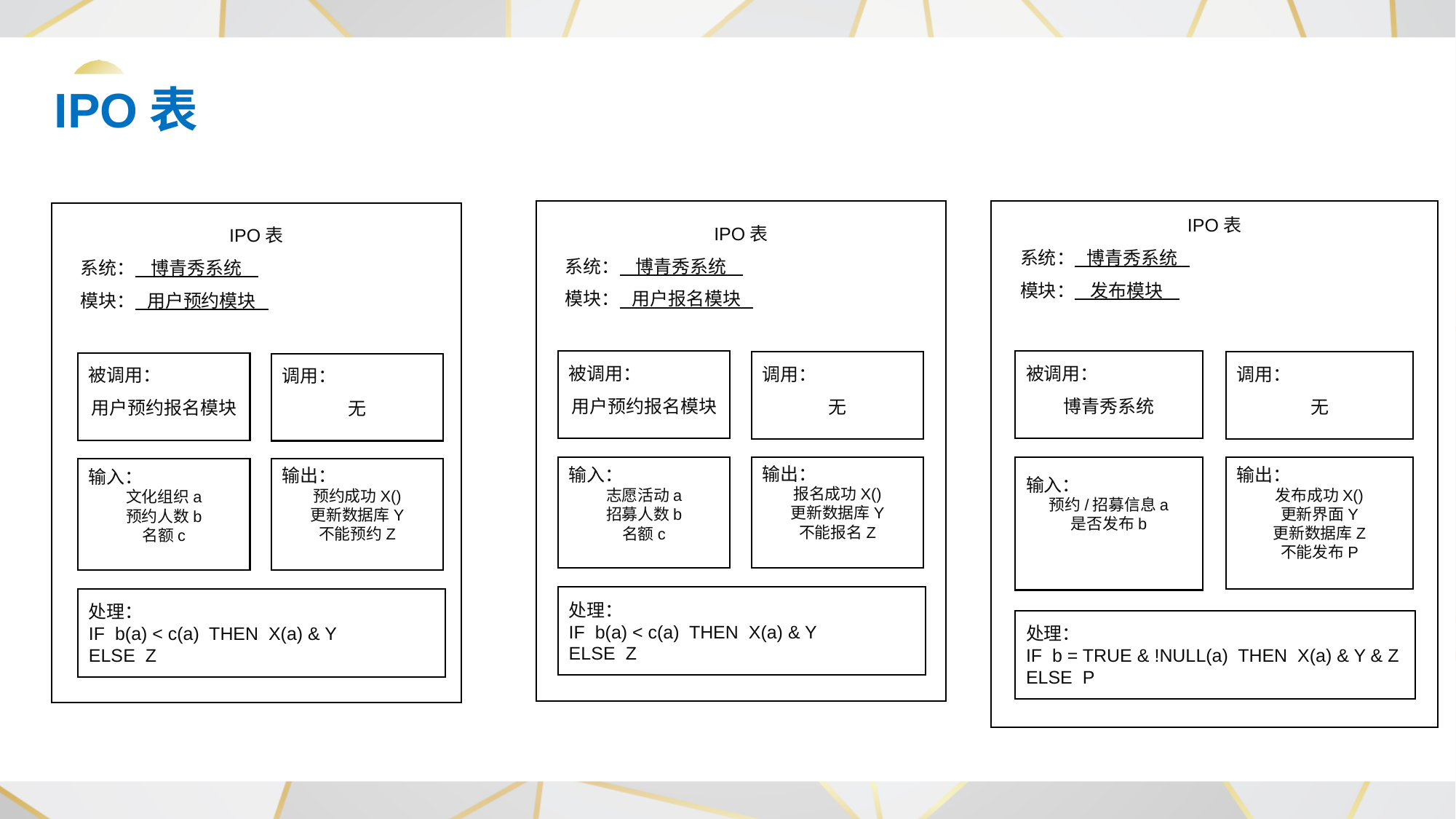

IPO表

IPO表
系统：    博青秀系统
模块：   用户报名模块

被调用：
用户预约报名模块

调用：
无

输入：
志愿活动a
招募人数b
名额c

输出：
报名成功X()
更新数据库Y
不能报名Z

处理：
IF  b(a) < c(a)  THEN  X(a) & Y
ELSE  Z

IPO表
系统：   博青秀系统
模块：    发布模块

被调用：
博青秀系统

调用：
无

输入：
预约/招募信息a
是否发布b

输出：
发布成功X()
更新界面Y
更新数据库Z
不能发布P

处理：
IF  b = TRUE & !NULL(a)  THEN  X(a) & Y & Z
ELSE  P

IPO表
系统：    博青秀系统
模块：   用户预约模块

被调用：
用户预约报名模块

调用：
无

输入：
文化组织a
预约人数b
名额c

输出：
预约成功X()
更新数据库Y
不能预约Z

处理：
IF  b(a) < c(a)  THEN  X(a) & Y
ELSE  Z